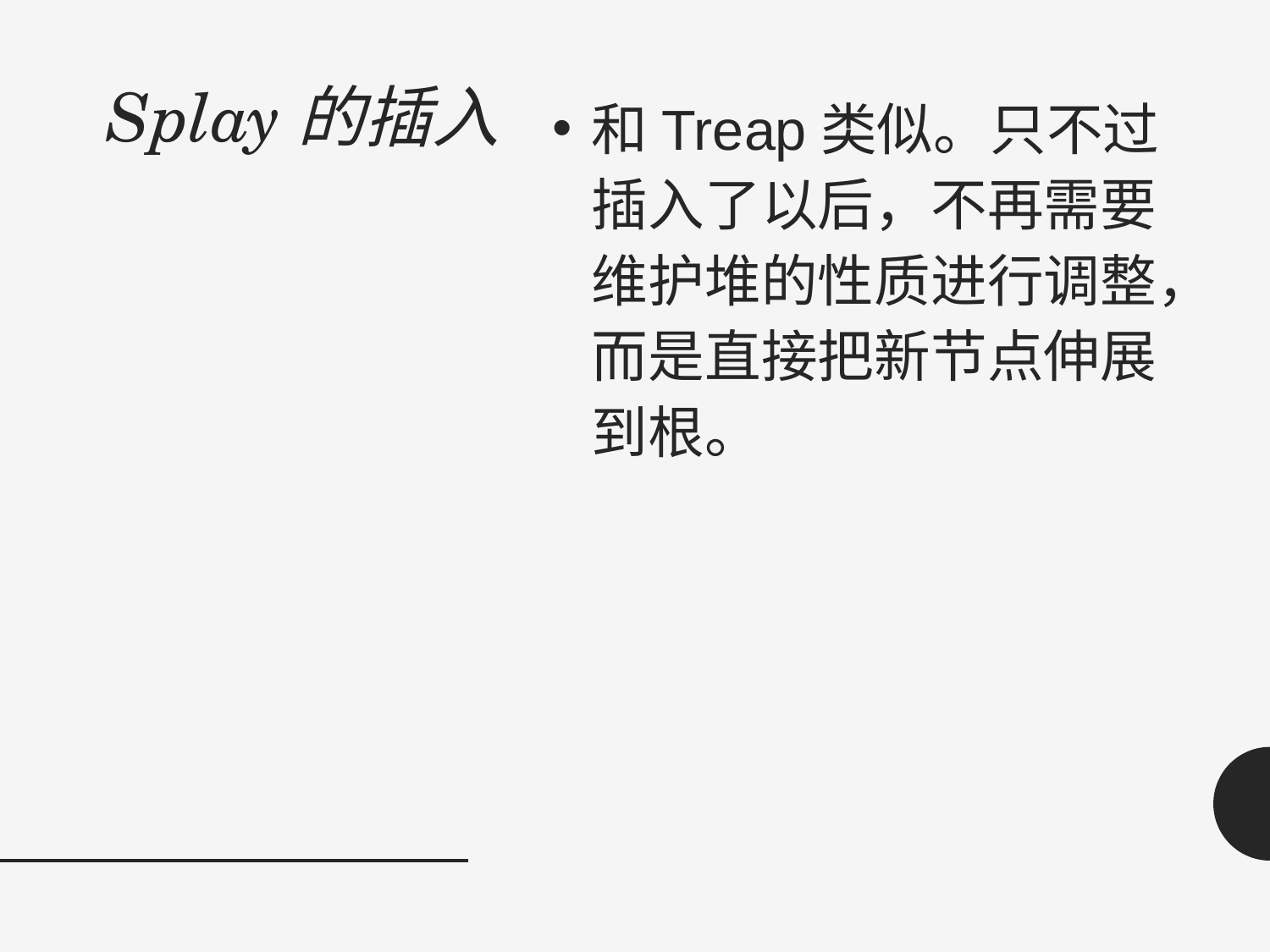

# Splay的插入
和Treap类似。只不过插入了以后，不再需要维护堆的性质进行调整，而是直接把新节点伸展到根。